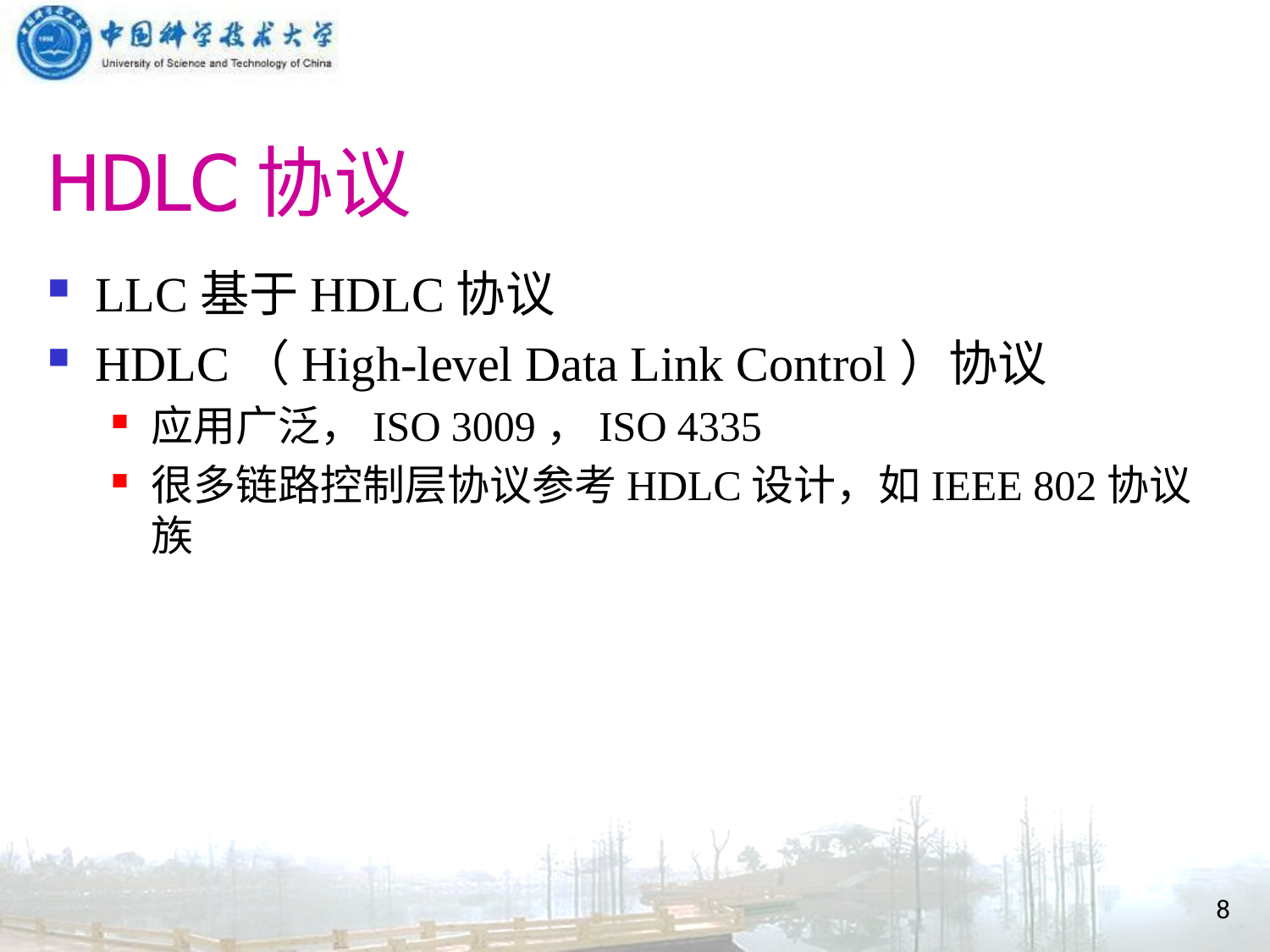

# HDLC协议
LLC基于HDLC协议
HDLC（High-level Data Link Control）协议
应用广泛，ISO 3009，ISO 4335
很多链路控制层协议参考HDLC设计，如IEEE 802协议族
8